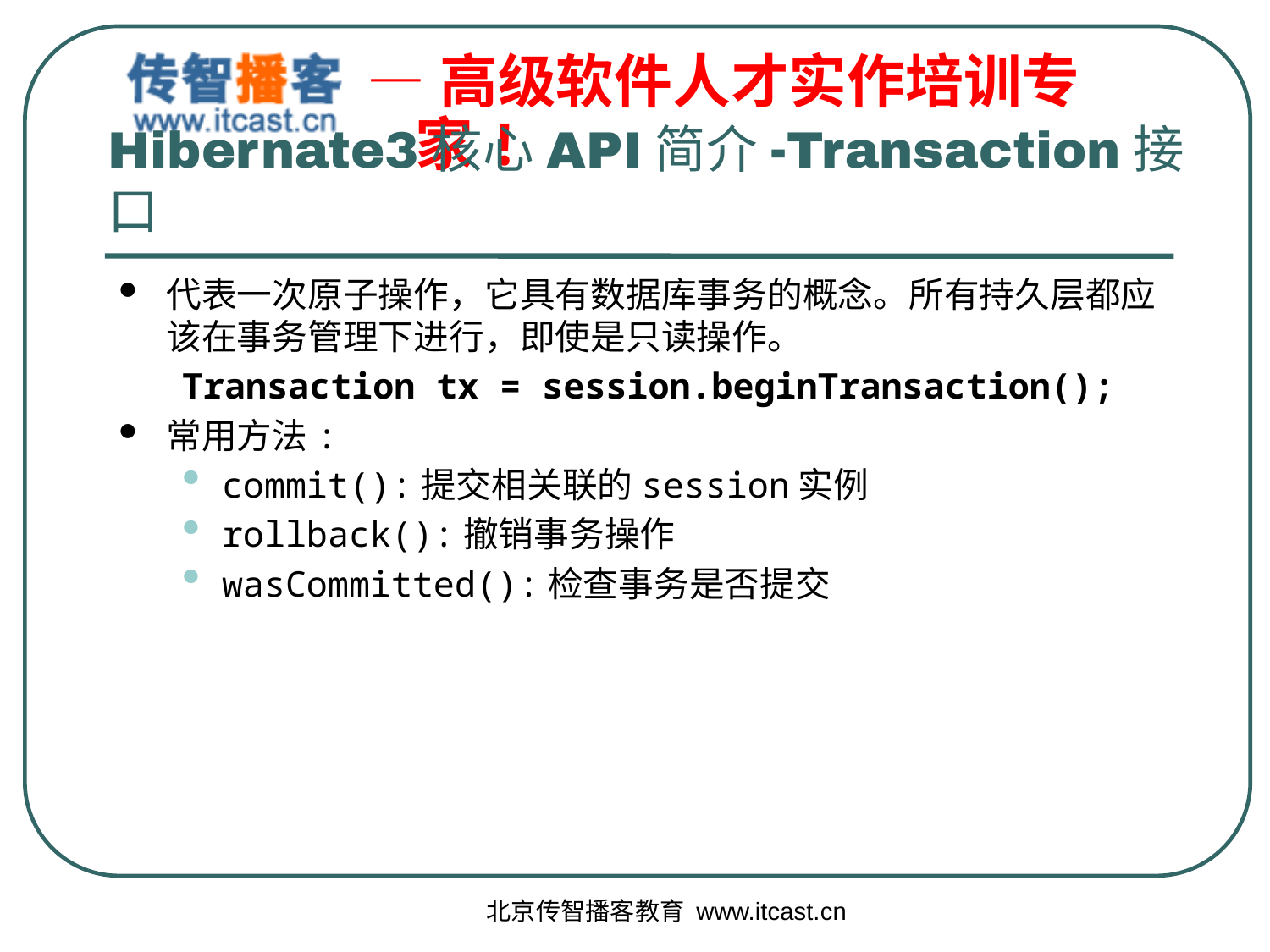

# Hibernate3核心API简介-Transaction接口
代表一次原子操作，它具有数据库事务的概念。所有持久层都应该在事务管理下进行，即使是只读操作。
   Transaction tx = session.beginTransaction();
常用方法:
commit():提交相关联的session实例
rollback():撤销事务操作
wasCommitted():检查事务是否提交
北京传智播客教育 www.itcast.cn